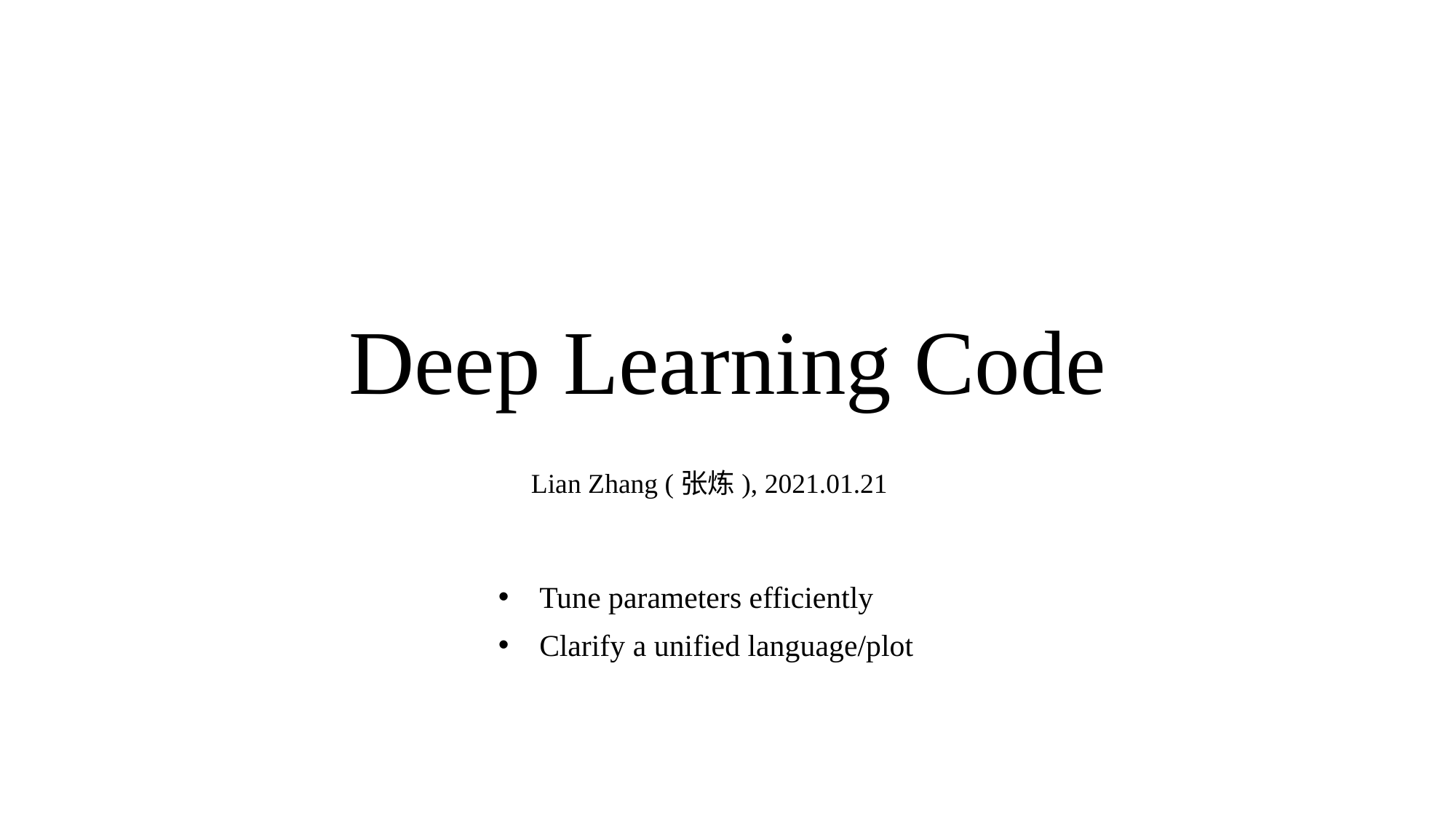

# Deep Learning Code
Lian Zhang (张炼), 2021.01.21

Tune parameters efficiently
Clarify a unified language/plot